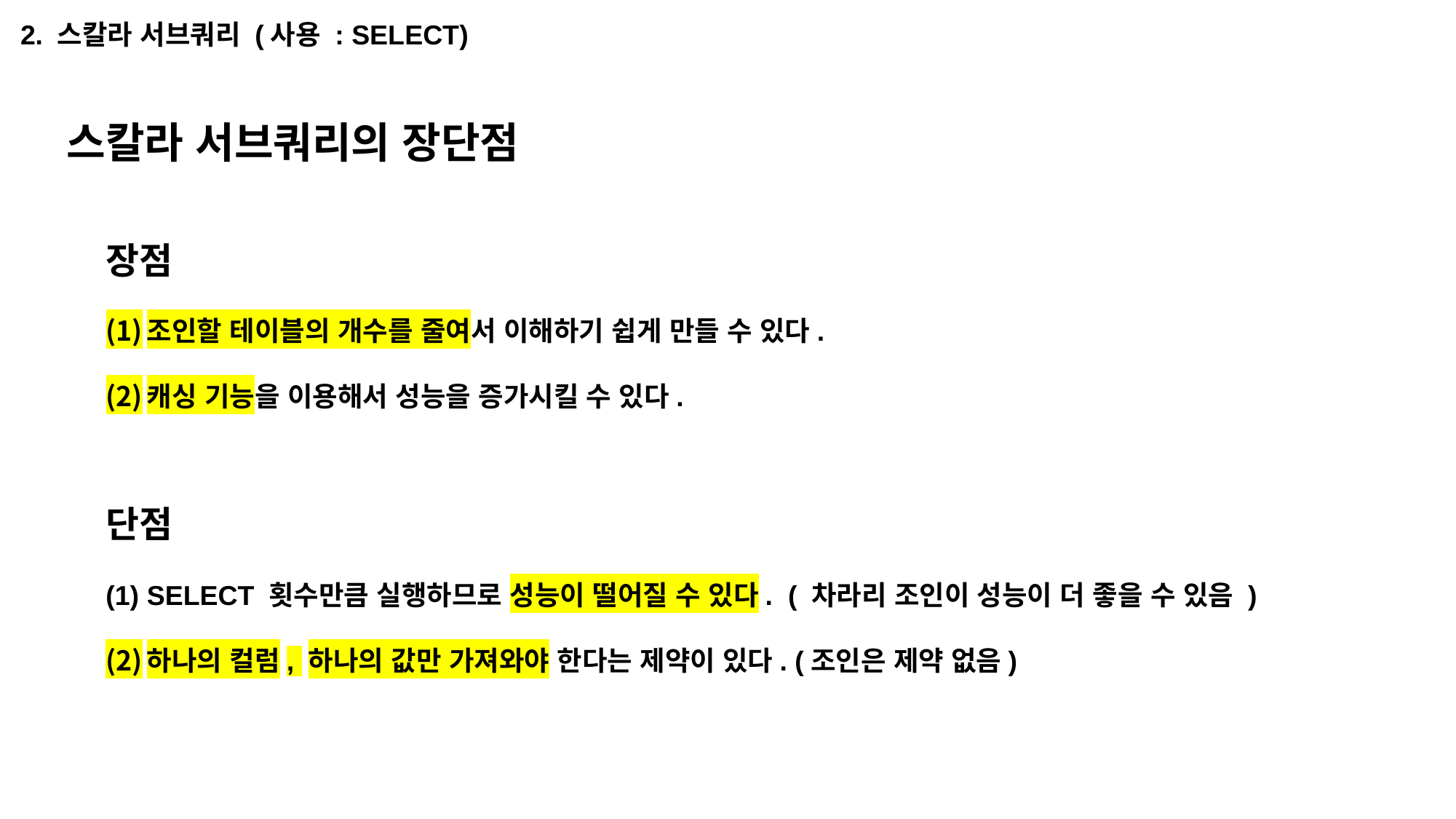

2. 스칼라 서브쿼리 (사용 : SELECT)
스칼라 서브쿼리의 장단점
장점

조인할 테이블의 개수를 줄여서 이해하기 쉽게 만들 수 있다.

캐싱 기능을 이용해서 성능을 증가시킬 수 있다.
단점

SELECT 횟수만큼 실행하므로 성능이 떨어질 수 있다.  ( 차라리 조인이 성능이 더 좋을 수 있음 )

하나의 컬럼, 하나의 값만 가져와야 한다는 제약이 있다. (조인은 제약 없음)